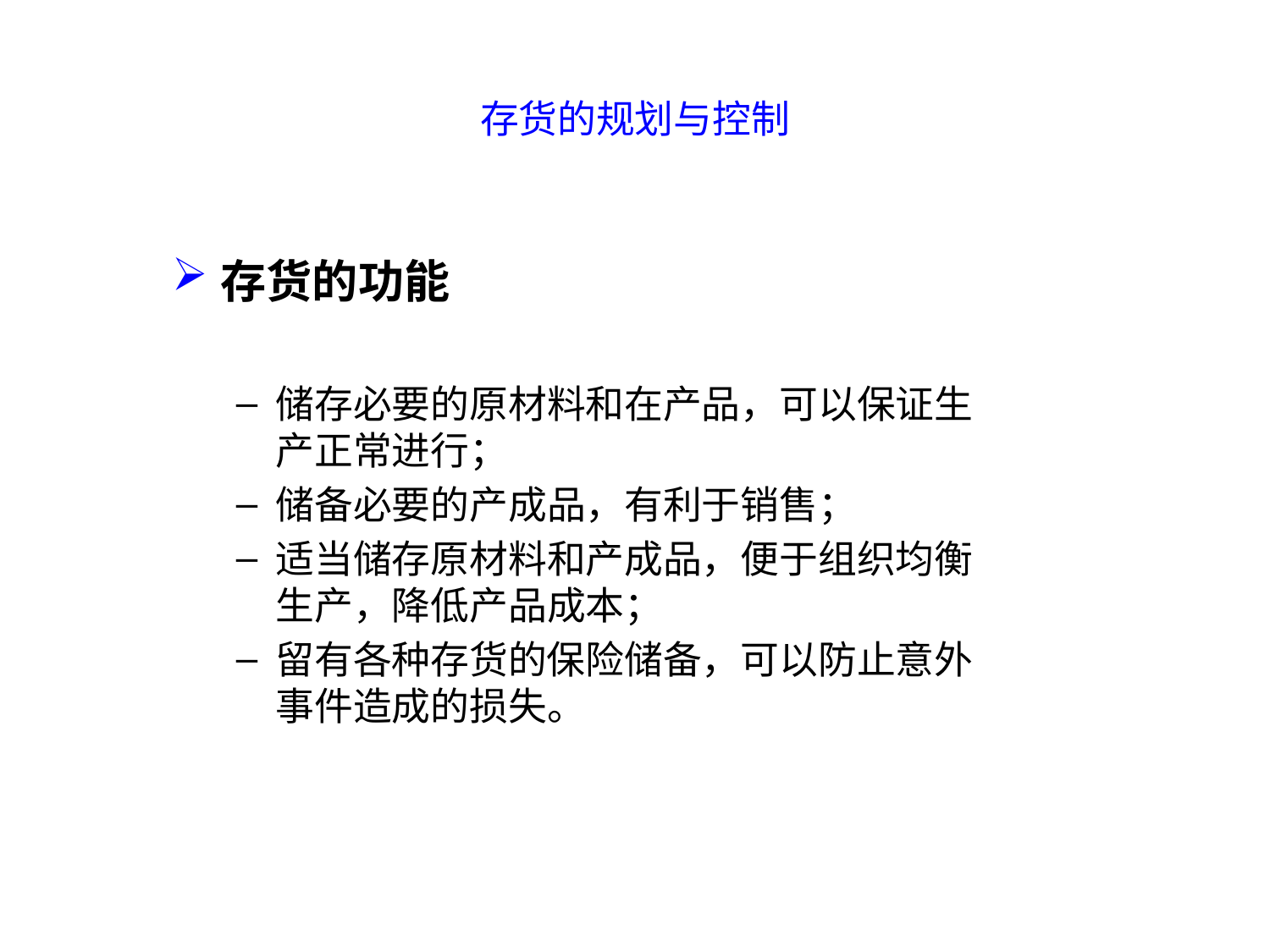

存货的规划与控制
存货的功能

储存必要的原材料和在产品，可以保证生产正常进行；
储备必要的产成品，有利于销售；
适当储存原材料和产成品，便于组织均衡生产，降低产品成本；
留有各种存货的保险储备，可以防止意外事件造成的损失。